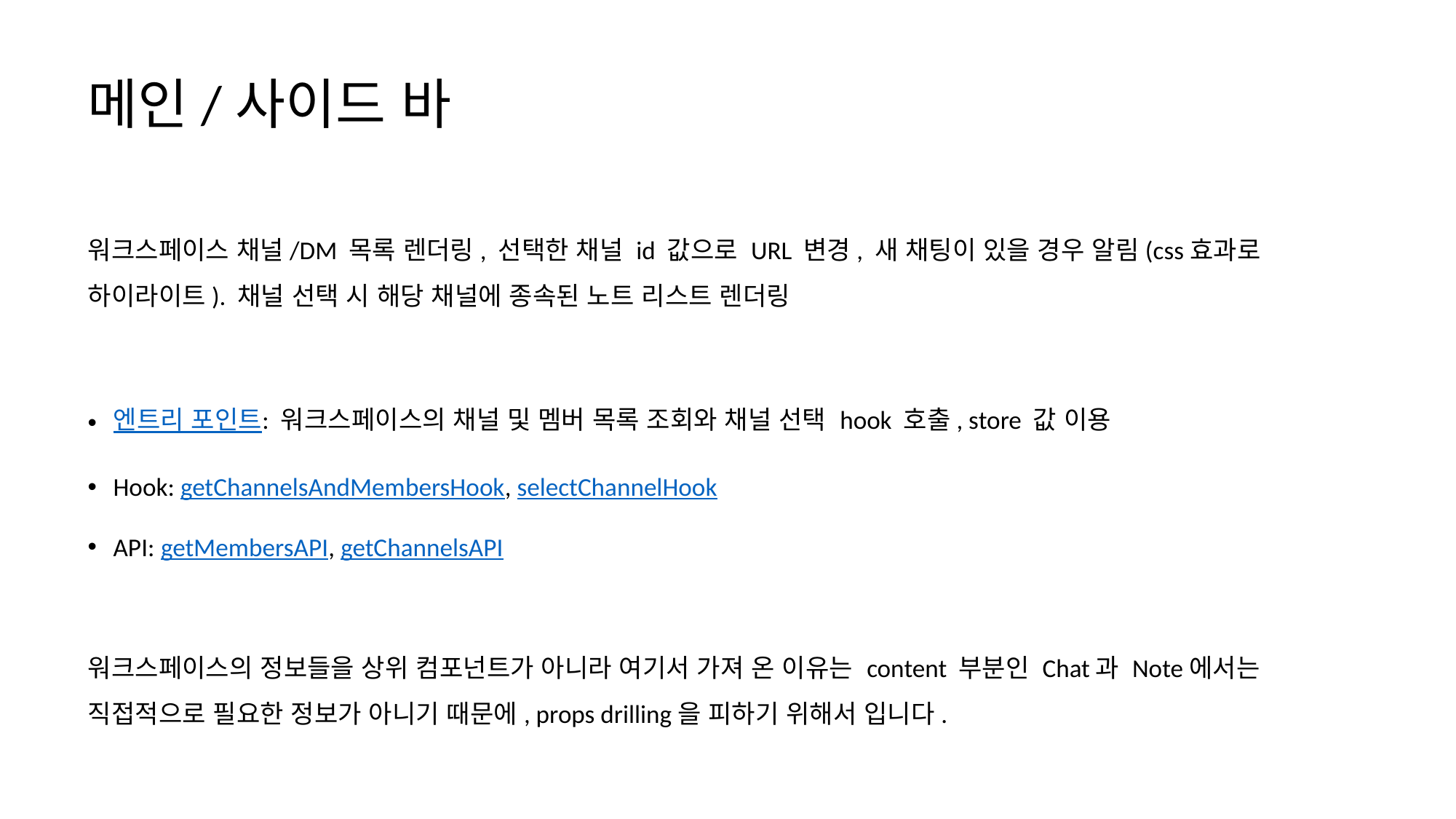

# 메인/사이드 바
워크스페이스 채널/DM 목록 렌더링, 선택한 채널 id 값으로 URL 변경, 새 채팅이 있을 경우 알림(css효과로 하이라이트). 채널 선택 시 해당 채널에 종속된 노트 리스트 렌더링

엔트리 포인트: 워크스페이스의 채널 및 멤버 목록 조회와 채널 선택 hook 호출, store 값 이용
Hook: getChannelsAndMembersHook, selectChannelHook
API: getMembersAPI, getChannelsAPI

워크스페이스의 정보들을 상위 컴포넌트가 아니라 여기서 가져 온 이유는 content 부분인 Chat과 Note에서는 직접적으로 필요한 정보가 아니기 때문에, props drilling을 피하기 위해서 입니다.